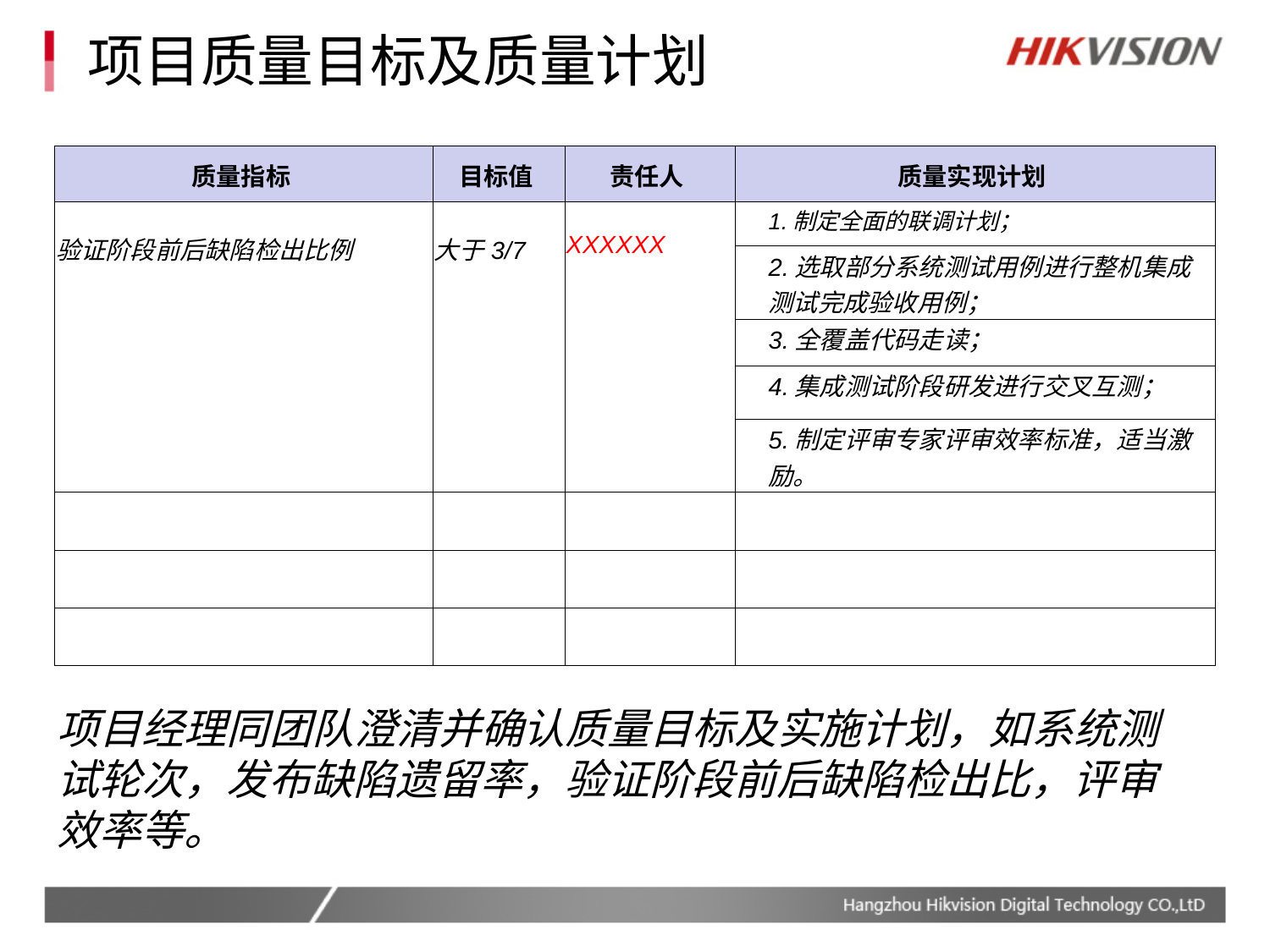

# 项目质量目标及质量计划
| 质量指标 | 目标值 | 责任人 | 质量实现计划 |
| --- | --- | --- | --- |
| 验证阶段前后缺陷检出比例 | 大于3/7 | XXXXXX | 1.制定全面的联调计划； |
|  |  |  | 2.选取部分系统测试用例进行整机集成测试完成验收用例； |
|  |  |  | 3.全覆盖代码走读； |
|  |  |  | 4.集成测试阶段研发进行交叉互测； |
|  |  |  | 5.制定评审专家评审效率标准，适当激励。 |
|  |  |  |  |
|  |  |  |  |
|  |  |  |  |

项目经理同团队澄清并确认质量目标及实施计划，如系统测试轮次，发布缺陷遗留率，验证阶段前后缺陷检出比，评审效率等。